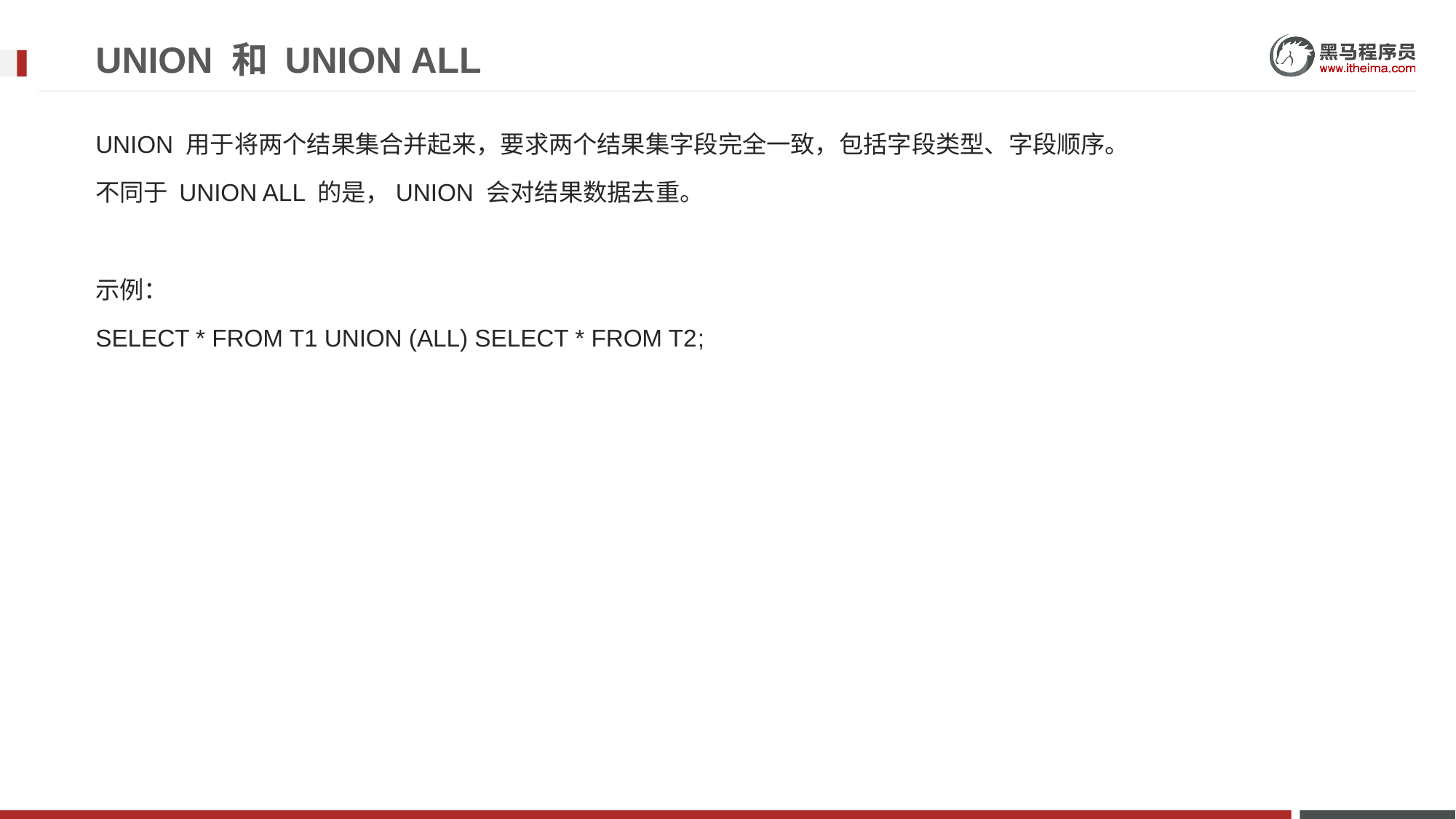

# UNION 和 UNION ALL
UNION 用于将两个结果集合并起来，要求两个结果集字段完全一致，包括字段类型、字段顺序。
不同于 UNION ALL 的是，UNION 会对结果数据去重。

示例：
SELECT * FROM T1 UNION (ALL) SELECT * FROM T2;